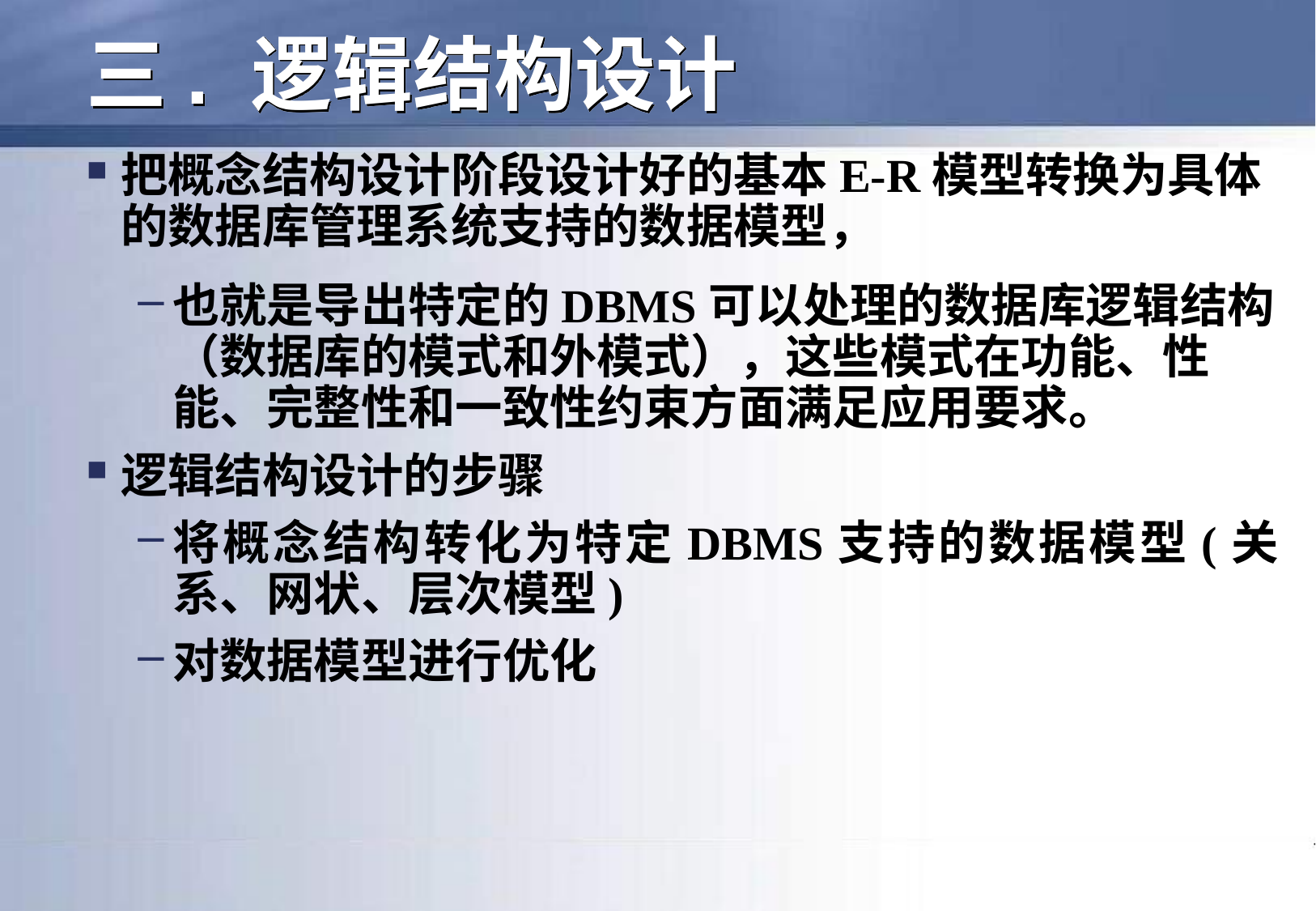

# 三. 逻辑结构设计
把概念结构设计阶段设计好的基本E-R模型转换为具体的数据库管理系统支持的数据模型，
也就是导出特定的DBMS可以处理的数据库逻辑结构（数据库的模式和外模式），这些模式在功能、性能、完整性和一致性约束方面满足应用要求。
逻辑结构设计的步骤
将概念结构转化为特定DBMS支持的数据模型(关系、网状、层次模型)
对数据模型进行优化
40